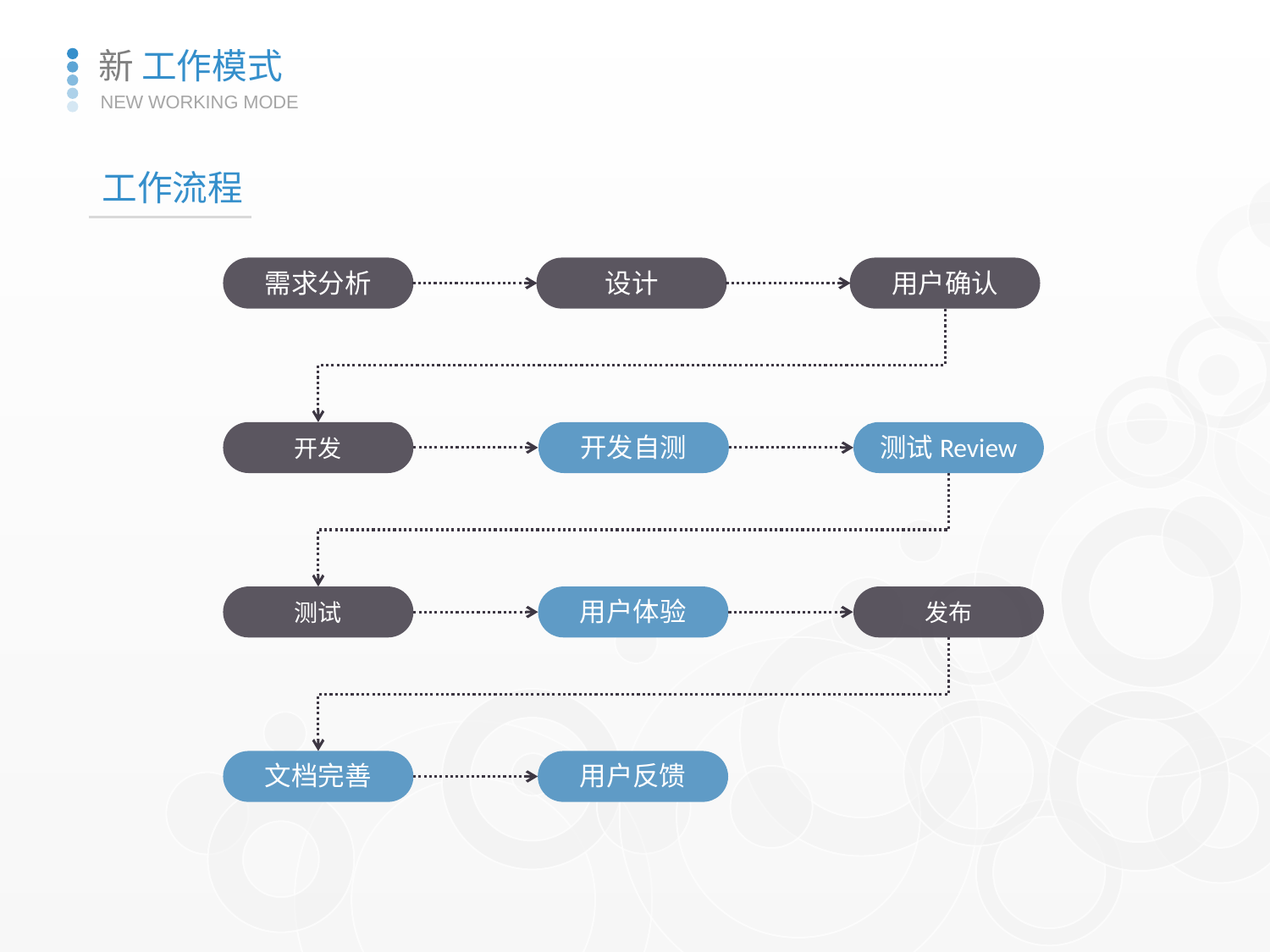

新 工作模式
NEW WORKING MODE
工作流程

需求分析

设计

用户确认
开发

开发自测

测试Review
测试

用户体验
发布

文档完善

用户反馈